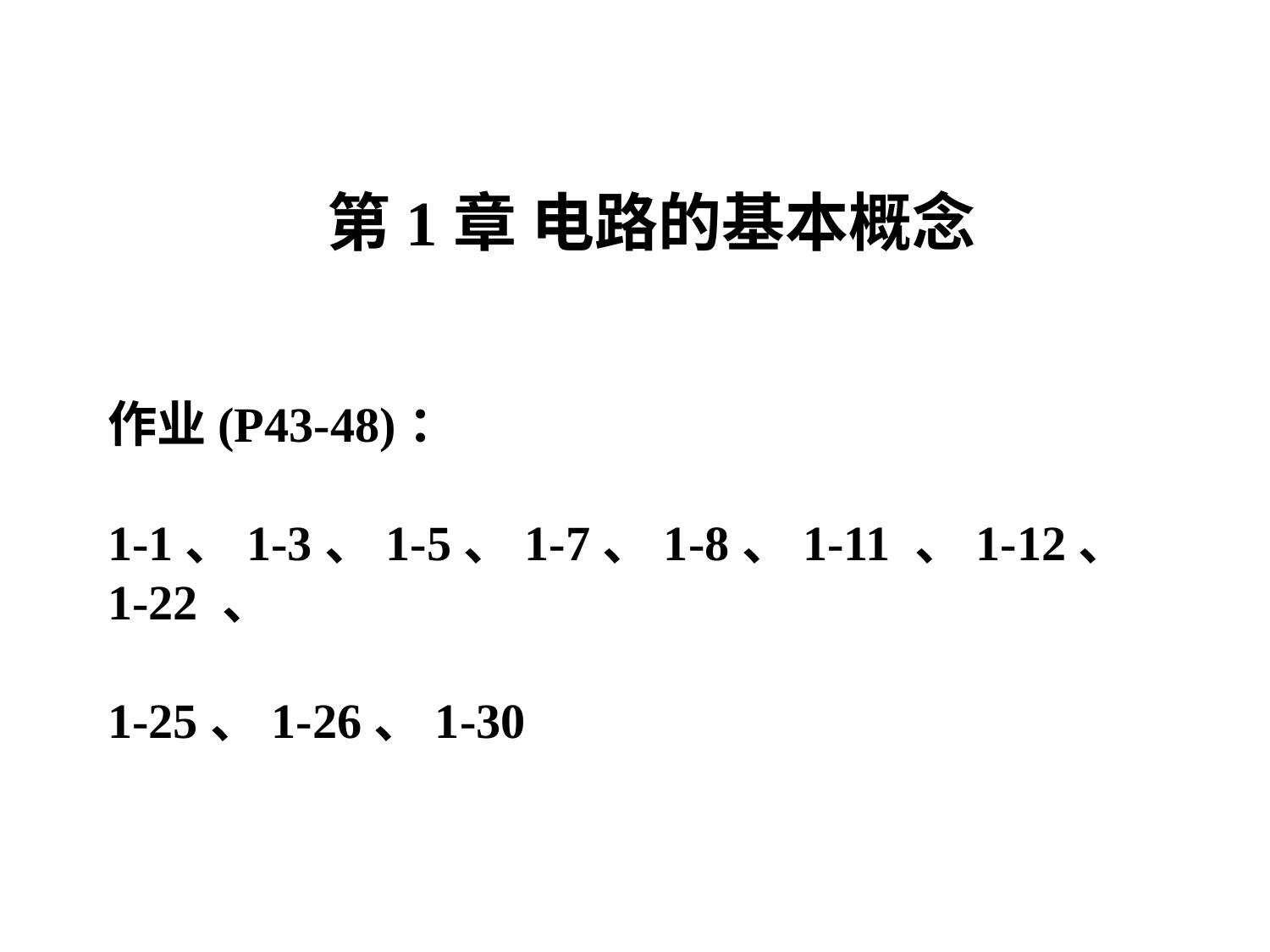

第1章 电路的基本概念
作业(P43-48)：

1-1、1-3、1-5、1-7、1-8、1-11 、1-12、1-22 、

1-25、1-26、1-30